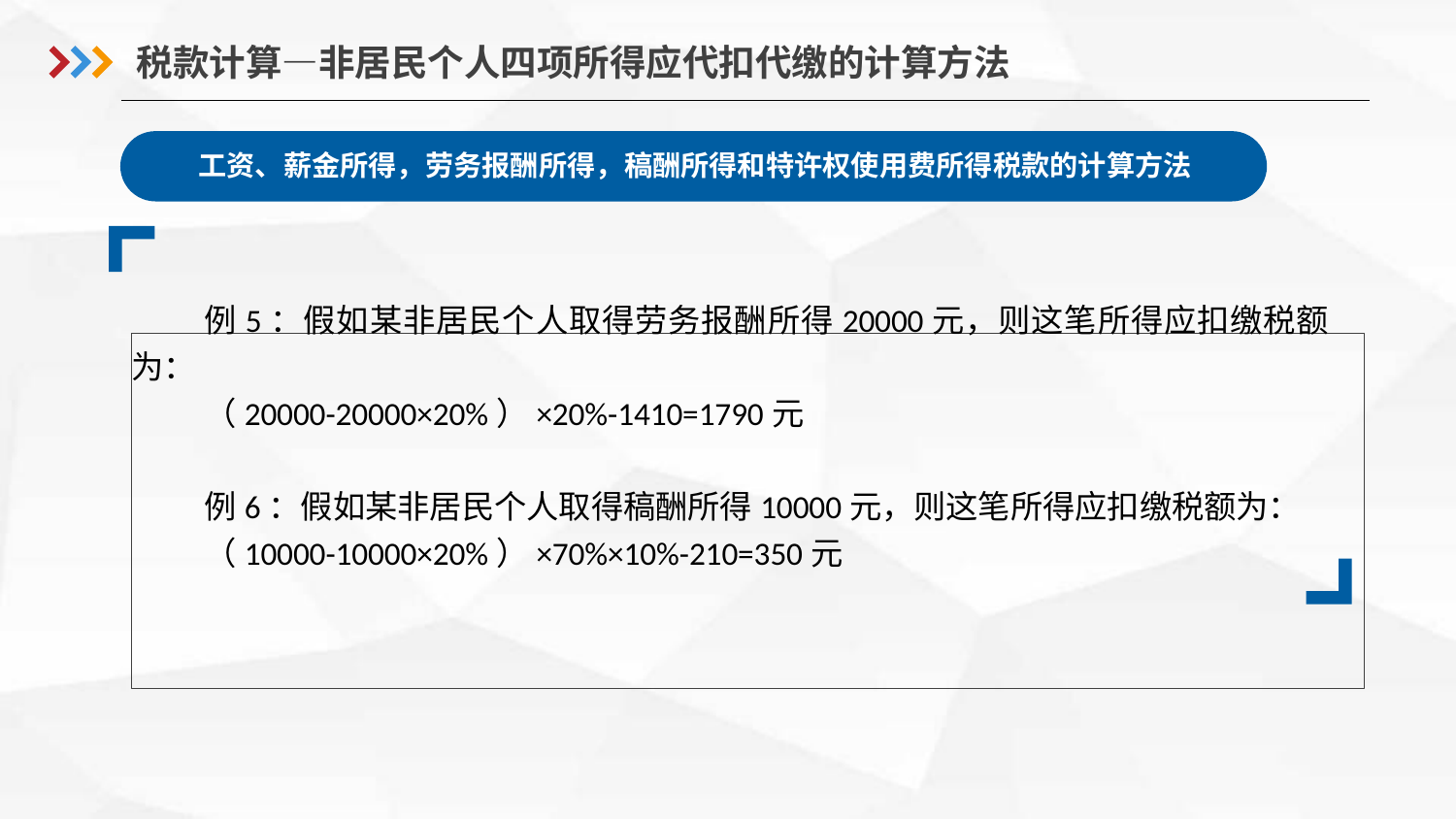

税款计算—非居民个人四项所得应代扣代缴的计算方法

工资、薪金所得，劳务报酬所得，稿酬所得和特许权使用费所得税款的计算方法

例5：假如某非居民个人取得劳务报酬所得20000元，则这笔所得应扣缴税额为：
（20000-20000×20%）×20%-1410=1790元

例6：假如某非居民个人取得稿酬所得10000元，则这笔所得应扣缴税额为：
（10000-10000×20%）×70%×10%-210=350元